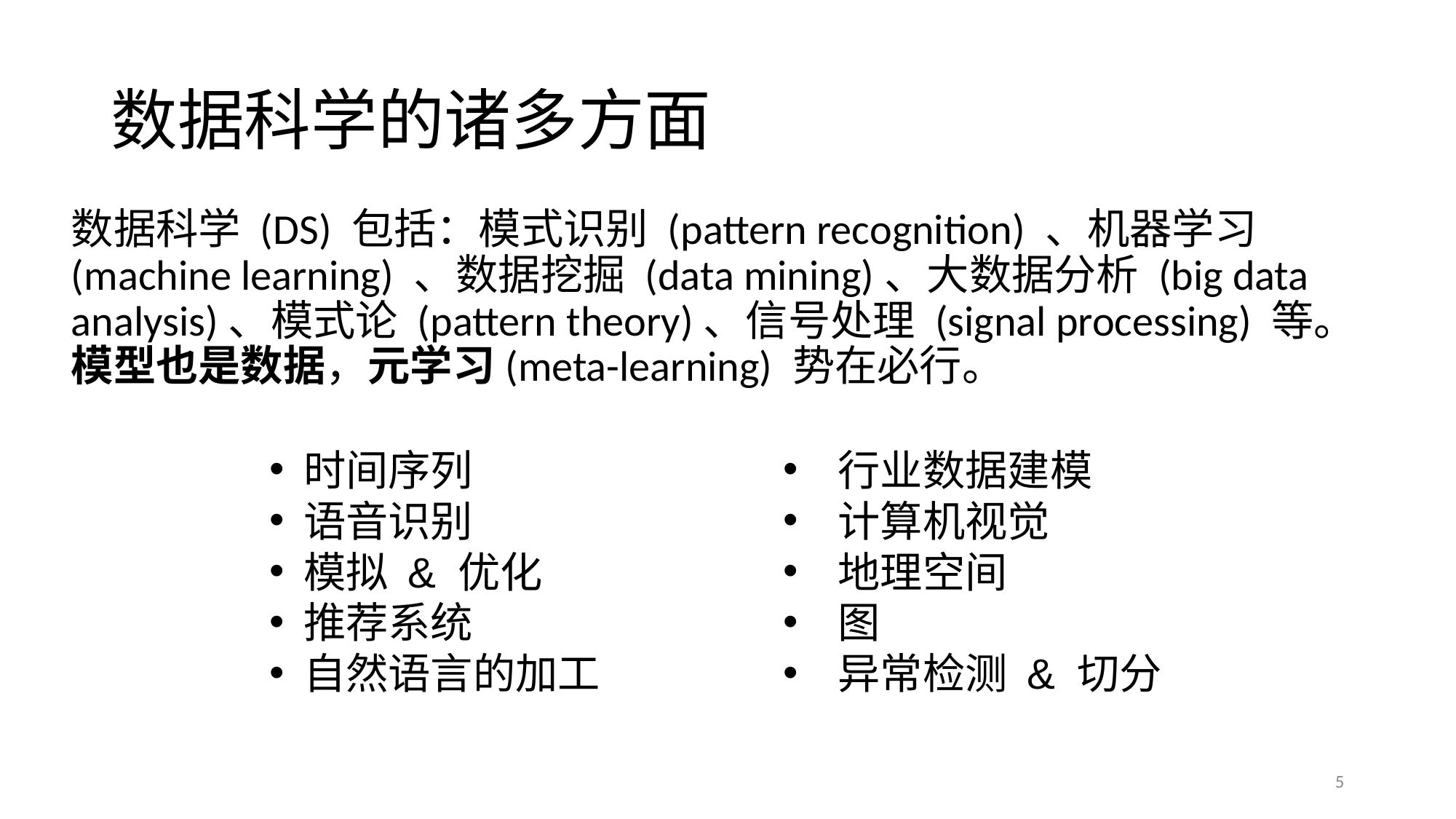

# 数据科学的诸多方面
数据科学 (DS) 包括：模式识别 (pattern recognition) 、机器学习 (machine learning) 、数据挖掘 (data mining)、大数据分析 (big data analysis)、模式论 (pattern theory)、信号处理 (signal processing) 等。模型也是数据，元学习(meta-learning) 势在必行。
⾏业数据建模
计算机视觉
地理空间
图
异常检测 & 切分
时间序列
语⾳识别
模拟 & 优化
推荐系统
自然语言的加工
5